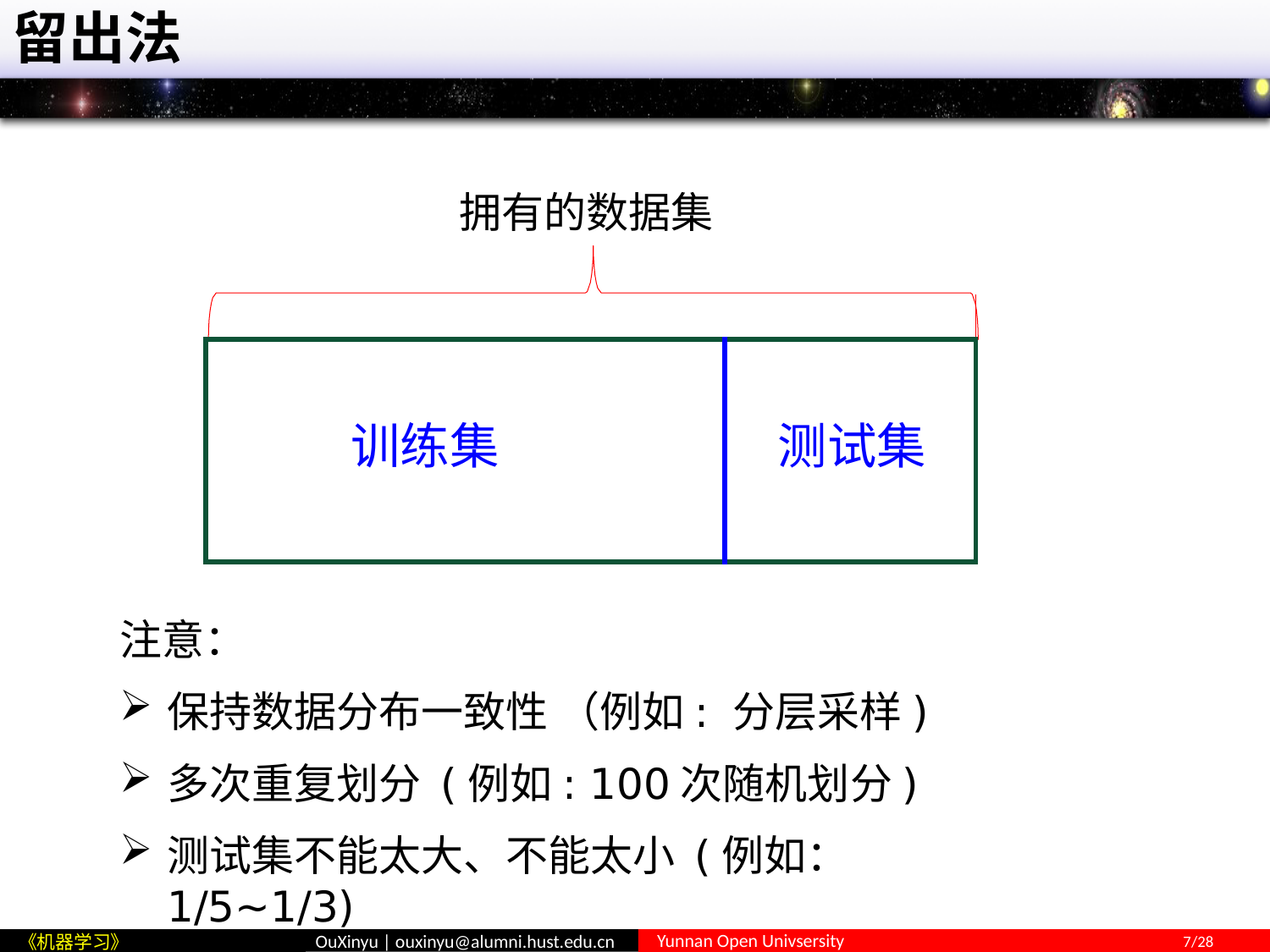

# 留出法
拥有的数据集

|  |  |
| --- | --- |
| 训练集 | 测试集 |
注意：
保持数据分布一致性 （例如: 分层采样)
多次重复划分 (例如: 100次随机划分)
测试集不能太大、不能太小 (例如：1/5~1/3)